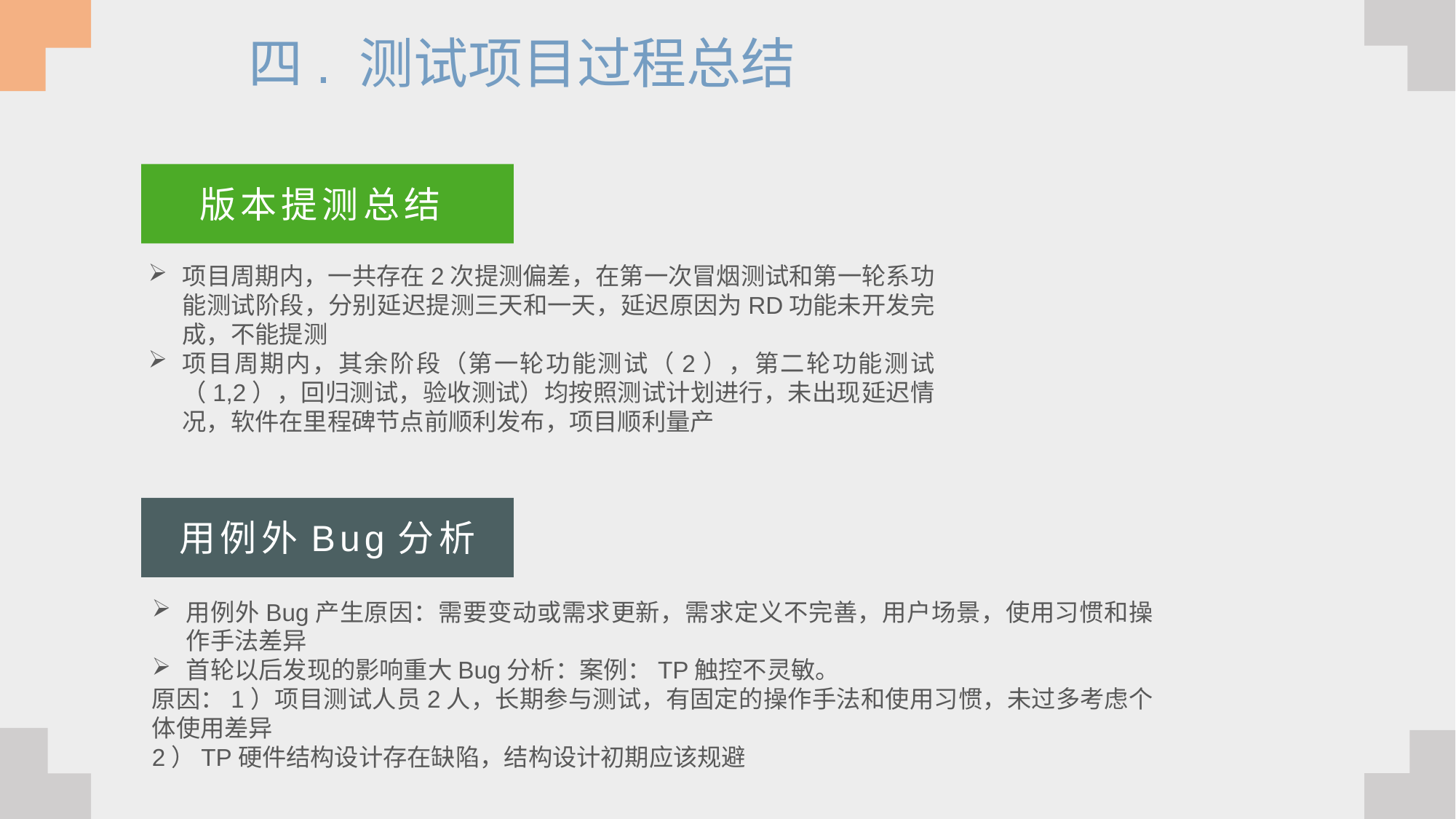

四. 测试项目过程总结

版本提测总结
项目周期内，一共存在2次提测偏差，在第一次冒烟测试和第一轮系功能测试阶段，分别延迟提测三天和一天，延迟原因为RD功能未开发完成，不能提测
项目周期内，其余阶段（第一轮功能测试（2），第二轮功能测试（1,2），回归测试，验收测试）均按照测试计划进行，未出现延迟情况，软件在里程碑节点前顺利发布，项目顺利量产

用例外Bug分析
用例外Bug产生原因：需要变动或需求更新，需求定义不完善，用户场景，使用习惯和操作手法差异
首轮以后发现的影响重大Bug分析：案例：TP触控不灵敏。
原因：1）项目测试人员2人，长期参与测试，有固定的操作手法和使用习惯，未过多考虑个体使用差异
2）TP硬件结构设计存在缺陷，结构设计初期应该规避